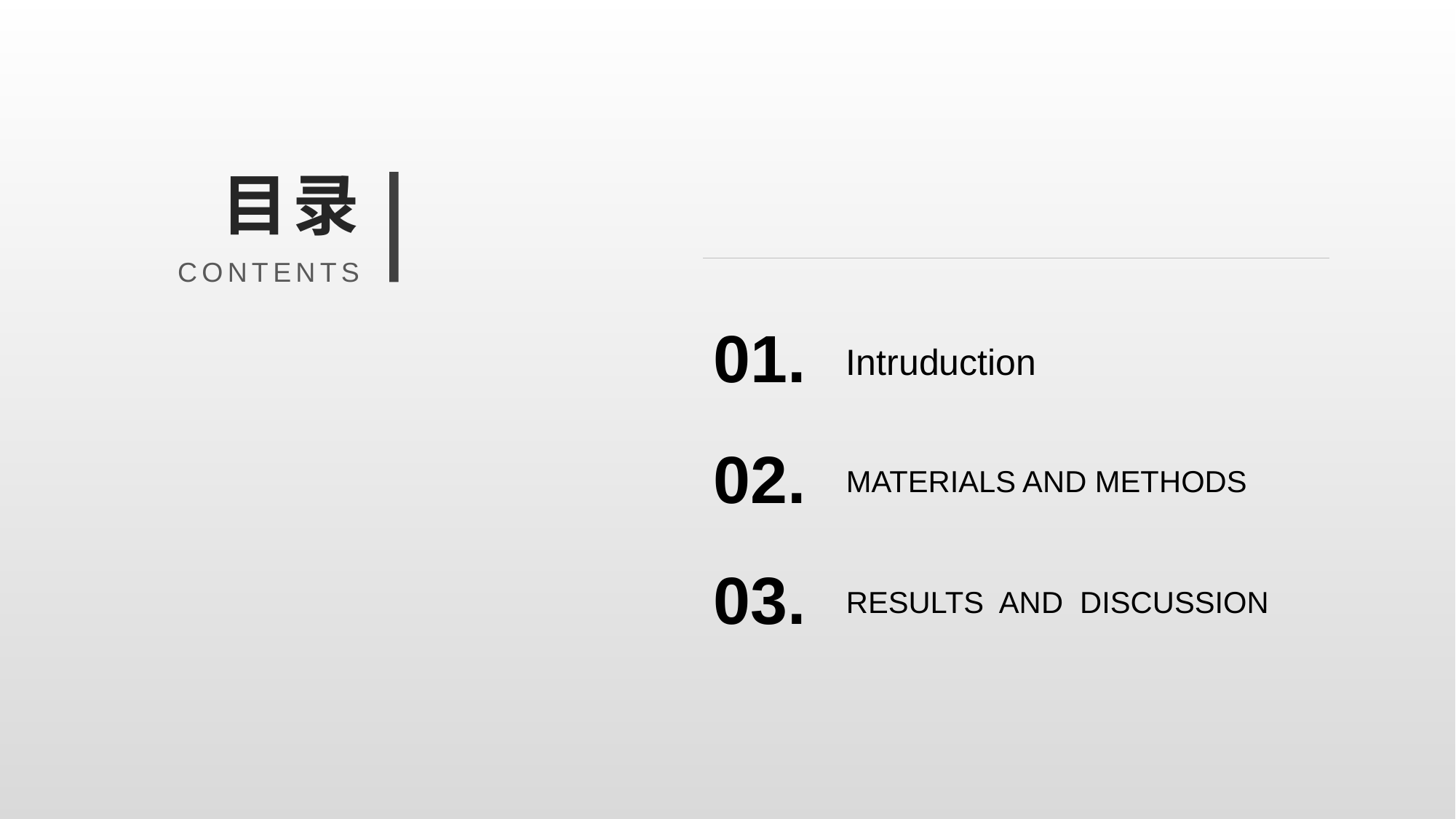

目录

CONTENTS
01.
Intruduction
02.
MATERIALS AND METHODS
03.
RESULTS  AND  DISCUSSION